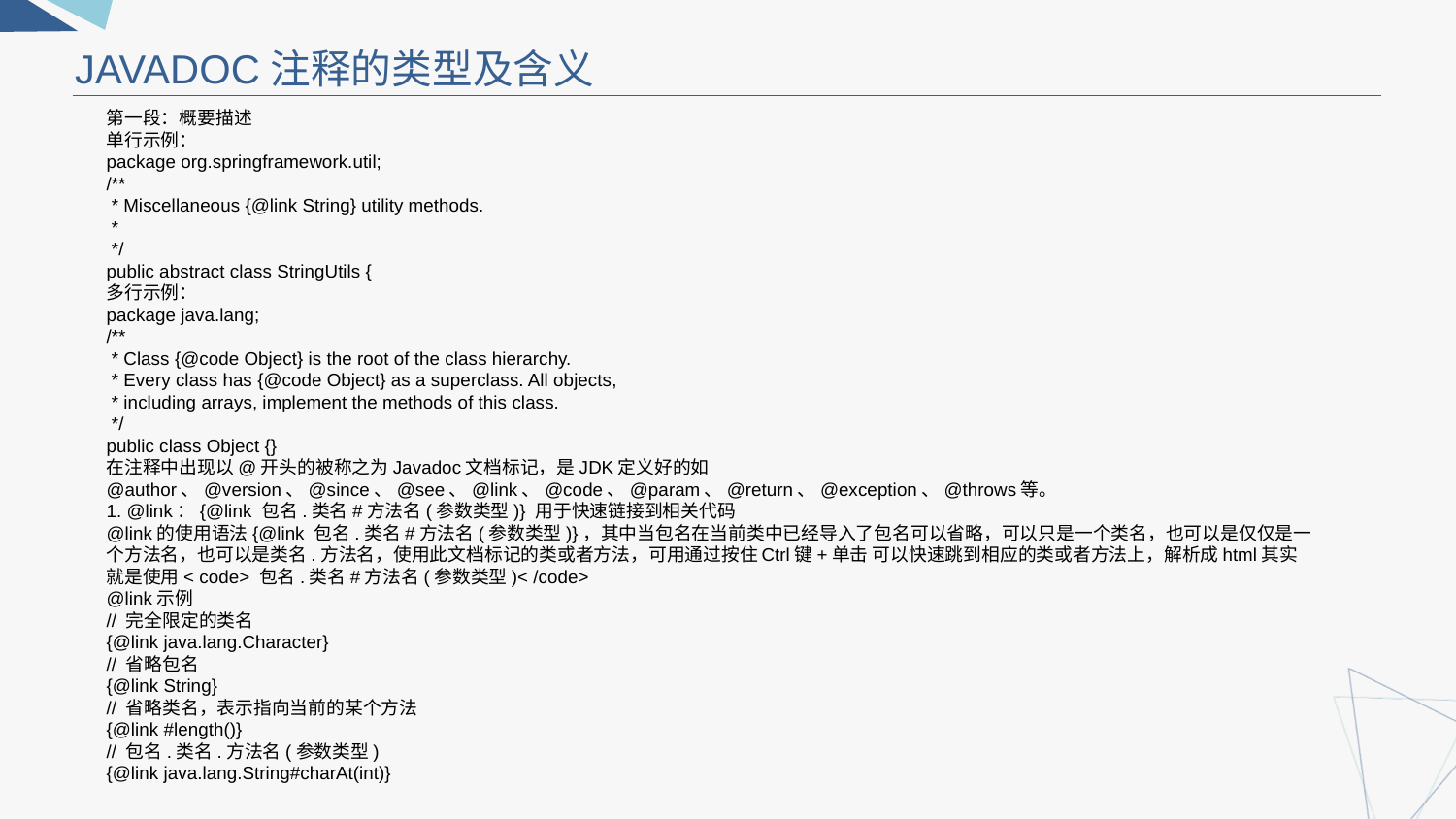

JAVADOC注释的类型及含义
第一段：概要描述
单行示例：
package org.springframework.util;
/**
 * Miscellaneous {@link String} utility methods.
 *
 */
public abstract class StringUtils {
多行示例：
package java.lang;
/**
 * Class {@code Object} is the root of the class hierarchy.
 * Every class has {@code Object} as a superclass. All objects,
 * including arrays, implement the methods of this class.
 */
public class Object {}
在注释中出现以@开头的被称之为Javadoc文档标记，是JDK定义好的如@author、@version、@since、@see、@link、@code、@param、@return、@exception、@throws等。
1. @link：{@link 包名.类名#方法名(参数类型)} 用于快速链接到相关代码
@link的使用语法{@link 包名.类名#方法名(参数类型)}，其中当包名在当前类中已经导入了包名可以省略，可以只是一个类名，也可以是仅仅是一个方法名，也可以是类名.方法名，使用此文档标记的类或者方法，可用通过按住Ctrl键+单击 可以快速跳到相应的类或者方法上，解析成html其实就是使用< code> 包名.类名#方法名(参数类型)< /code>
@link示例
// 完全限定的类名
{@link java.lang.Character}
// 省略包名
{@link String}
// 省略类名，表示指向当前的某个方法
{@link #length()}
// 包名.类名.方法名(参数类型)
{@link java.lang.String#charAt(int)}